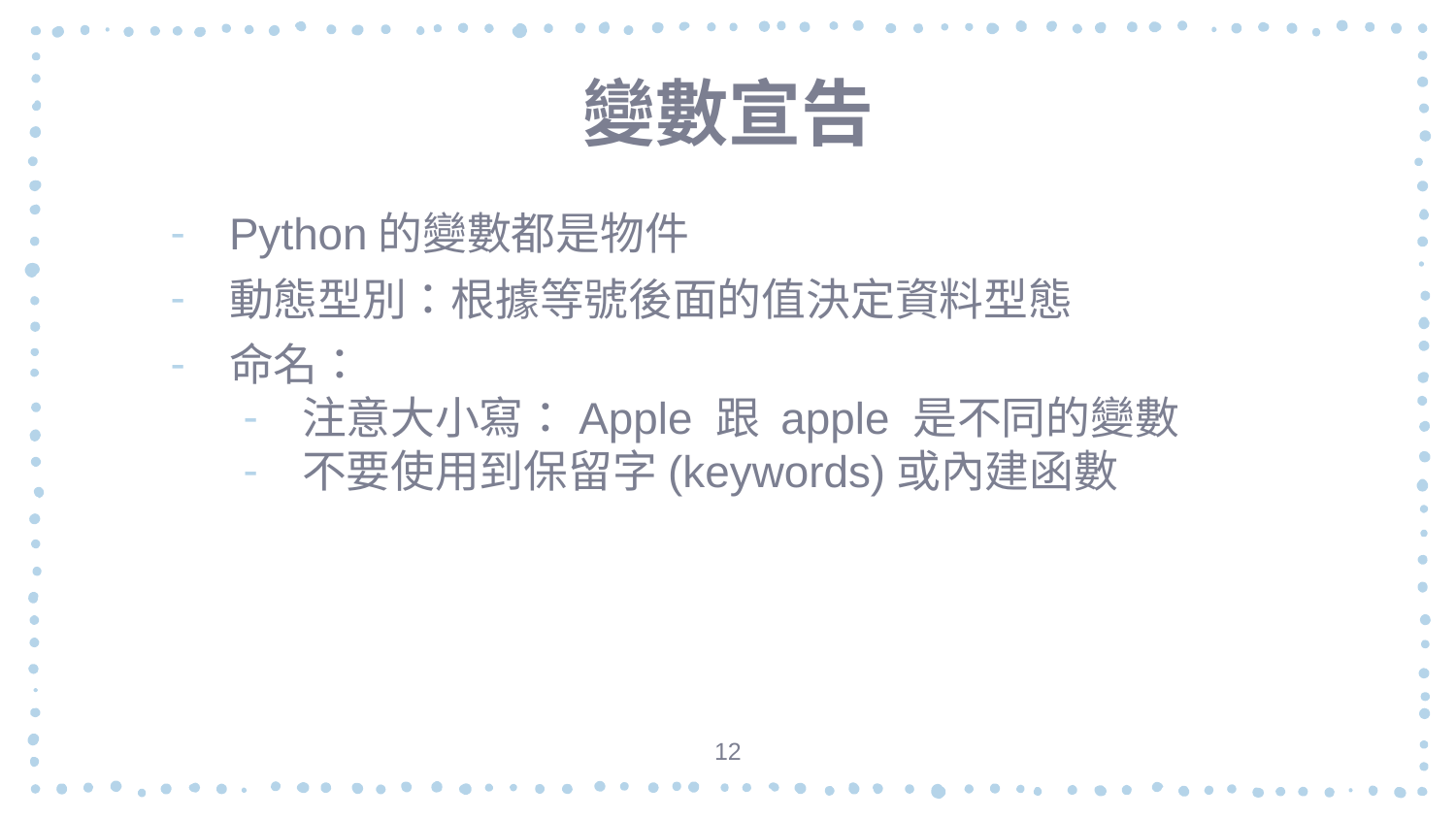

# 變數宣告
Python的變數都是物件
動態型別：根據等號後面的值決定資料型態
命名：
注意大小寫：Apple 跟 apple 是不同的變數
不要使用到保留字(keywords)或內建函數

12